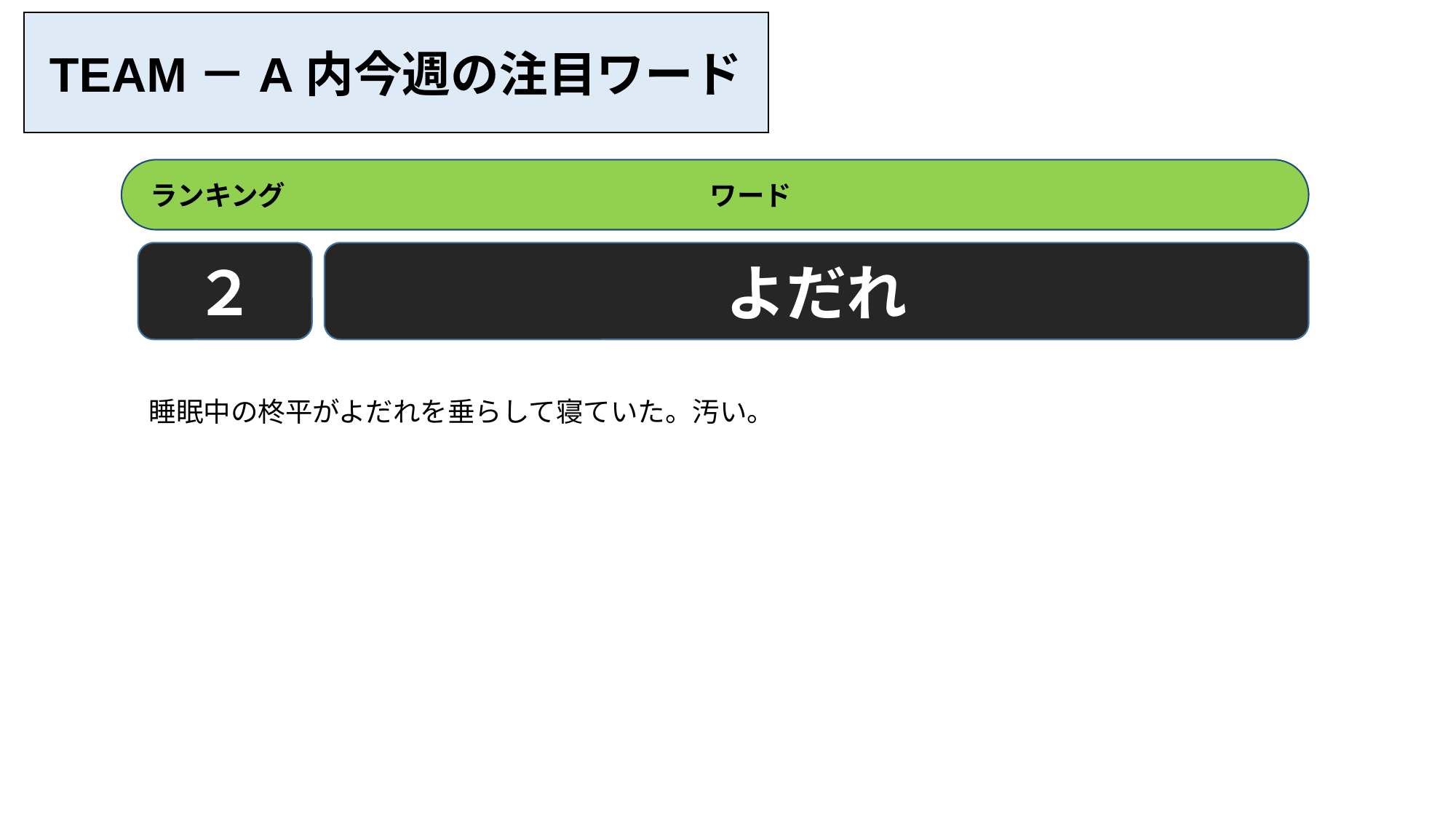

TEAM－A内今週の注目ワード

ランキング
ワード
２
よだれ
睡眠中の柊平がよだれを垂らして寝ていた。汚い。